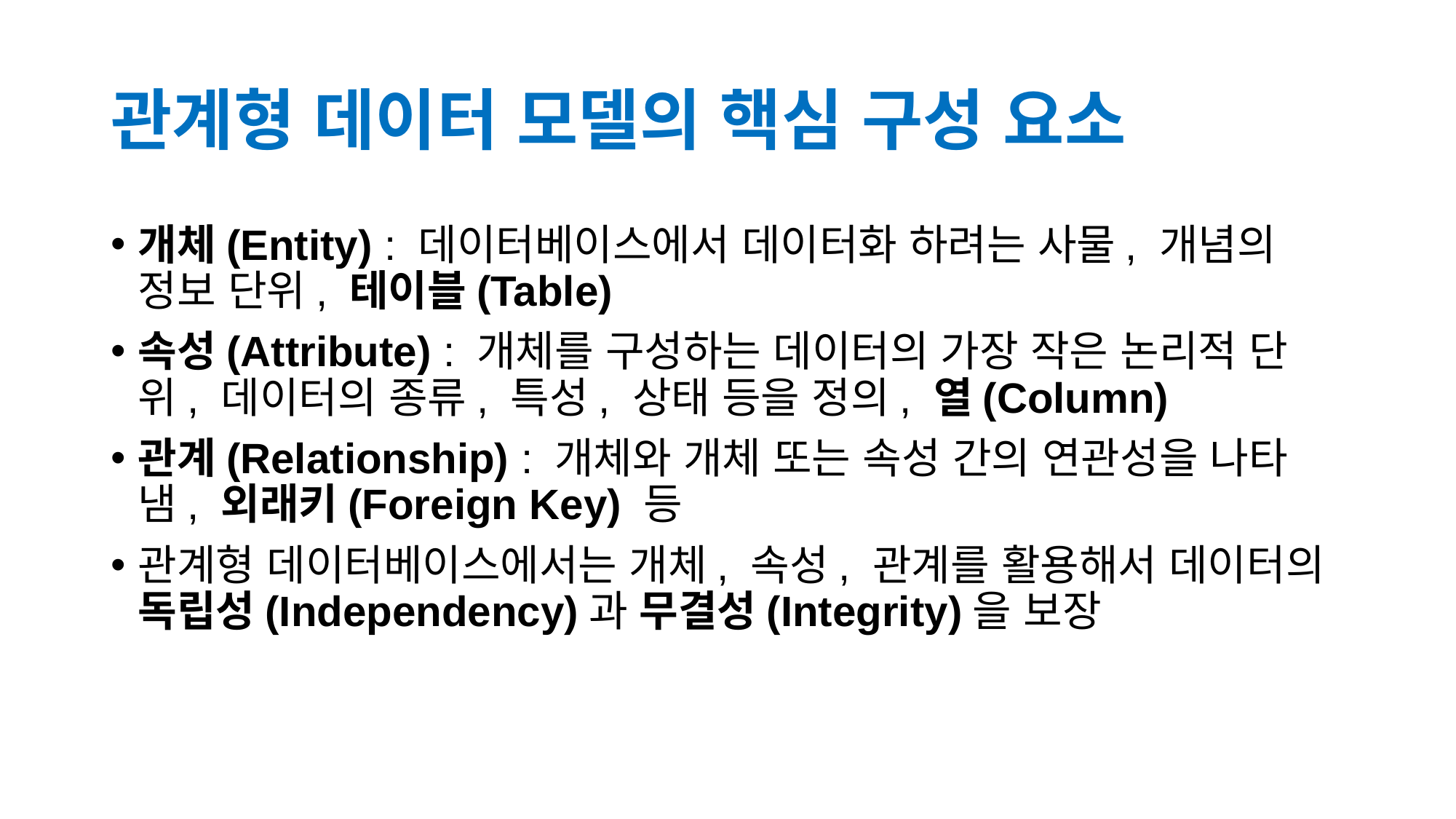

# 관계형 데이터 모델의 핵심 구성 요소
개체(Entity) : 데이터베이스에서 데이터화 하려는 사물, 개념의 정보 단위, 테이블(Table)
속성(Attribute) : 개체를 구성하는 데이터의 가장 작은 논리적 단위, 데이터의 종류, 특성, 상태 등을 정의, 열(Column)
관계(Relationship) : 개체와 개체 또는 속성 간의 연관성을 나타냄, 외래키(Foreign Key) 등
관계형 데이터베이스에서는 개체, 속성, 관계를 활용해서 데이터의 독립성(Independency)과 무결성(Integrity)을 보장